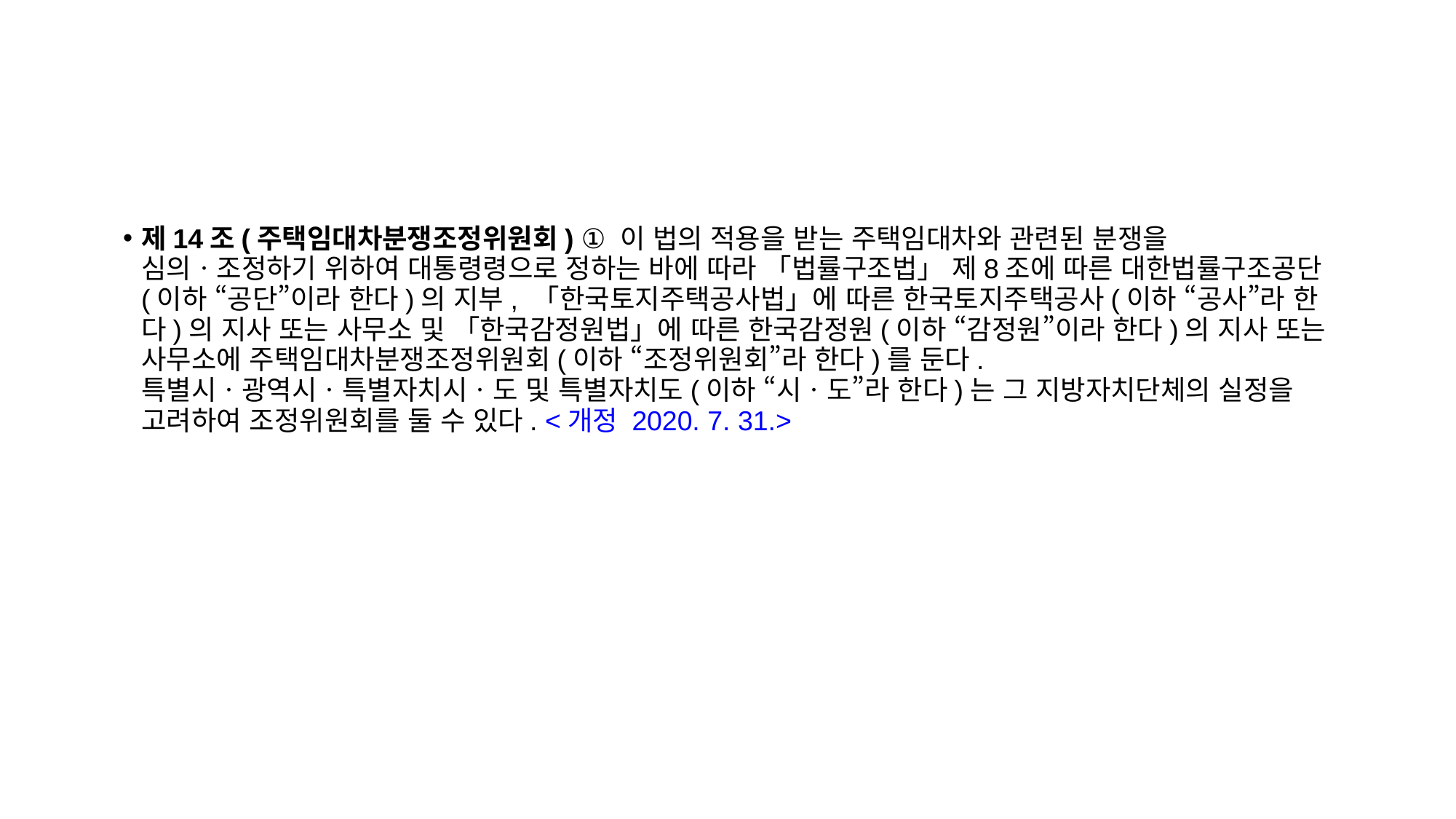

제14조(주택임대차분쟁조정위원회) ① 이 법의 적용을 받는 주택임대차와 관련된 분쟁을 심의ㆍ조정하기 위하여 대통령령으로 정하는 바에 따라 「법률구조법」 제8조에 따른 대한법률구조공단(이하 “공단”이라 한다)의 지부, 「한국토지주택공사법」에 따른 한국토지주택공사(이하 “공사”라 한다)의 지사 또는 사무소 및 「한국감정원법」에 따른 한국감정원(이하 “감정원”이라 한다)의 지사 또는 사무소에 주택임대차분쟁조정위원회(이하 “조정위원회”라 한다)를 둔다. 특별시ㆍ광역시ㆍ특별자치시ㆍ도 및 특별자치도(이하 “시ㆍ도”라 한다)는 그 지방자치단체의 실정을 고려하여 조정위원회를 둘 수 있다. <개정 2020. 7. 31.>